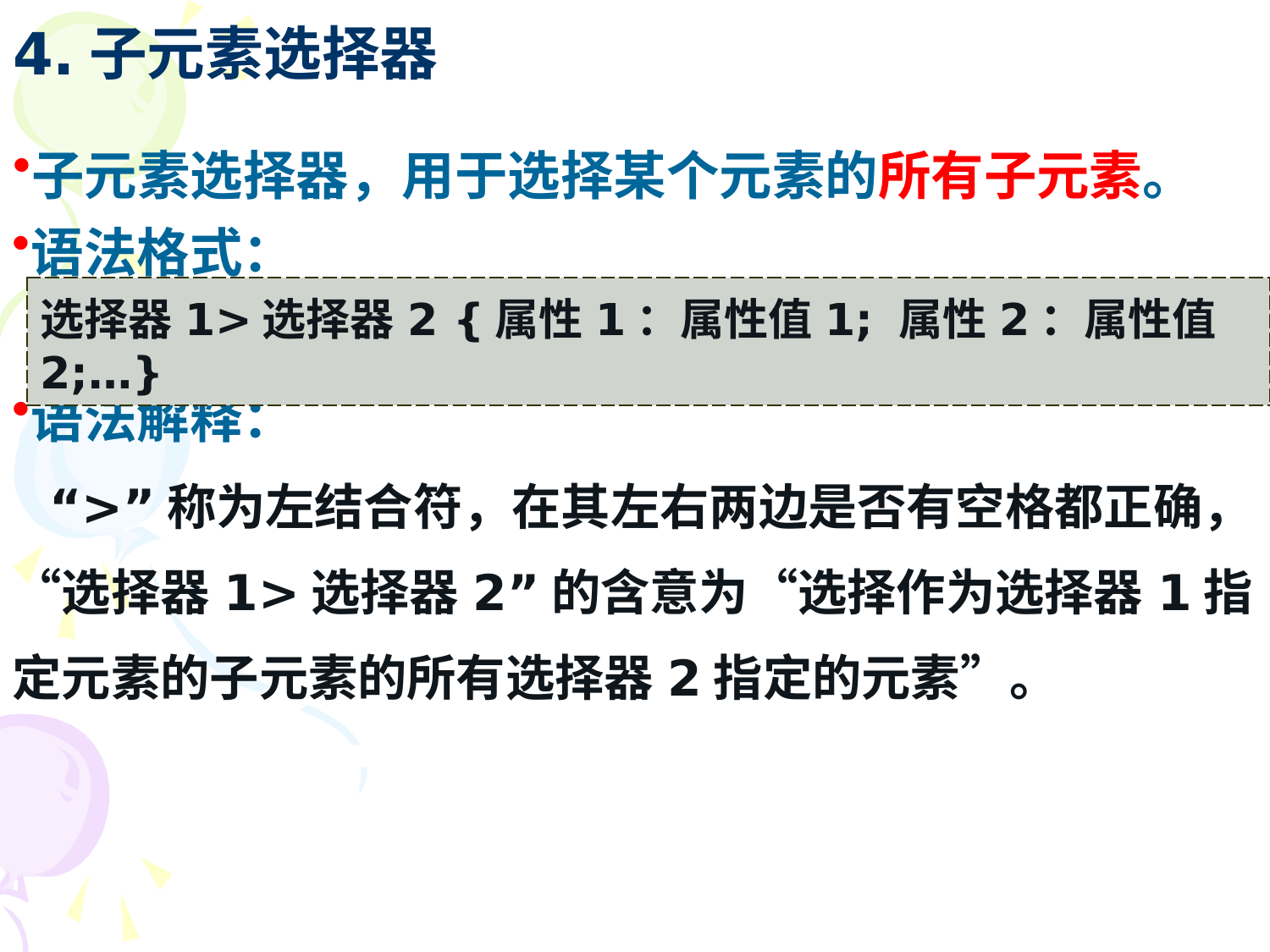

# 4.子元素选择器
| 子元素选择器，用于选择某个元素的所有子元素。 |
| --- |
| 语法格式： 语法解释： “>”称为左结合符，在其左右两边是否有空格都正确，“选择器1>选择器2”的含意为“选择作为选择器1指定元素的子元素的所有选择器2指定的元素”。 |
| --- |
| 选择器1>选择器2 {属性1：属性值1; 属性2：属性值2;…} |
| --- |